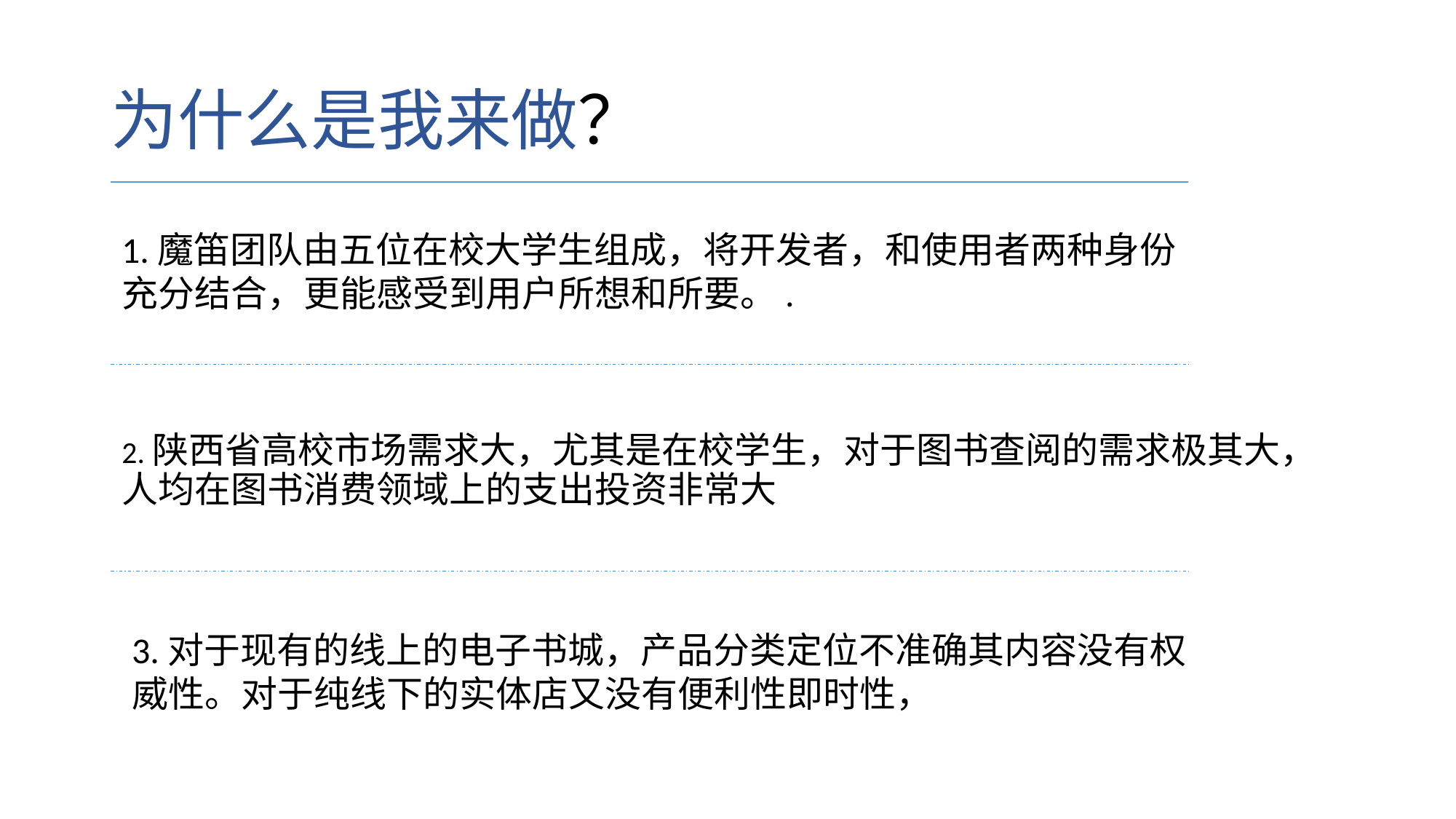

# 为什么是我来做？
1.魔笛团队由五位在校大学生组成，将开发者，和使用者两种身份充分结合，更能感受到用户所想和所要。.

2.陕西省高校市场需求大，尤其是在校学生，对于图书查阅的需求极其大，人均在图书消费领域上的支出投资非常大
3.对于现有的线上的电子书城，产品分类定位不准确其内容没有权威性。对于纯线下的实体店又没有便利性即时性，